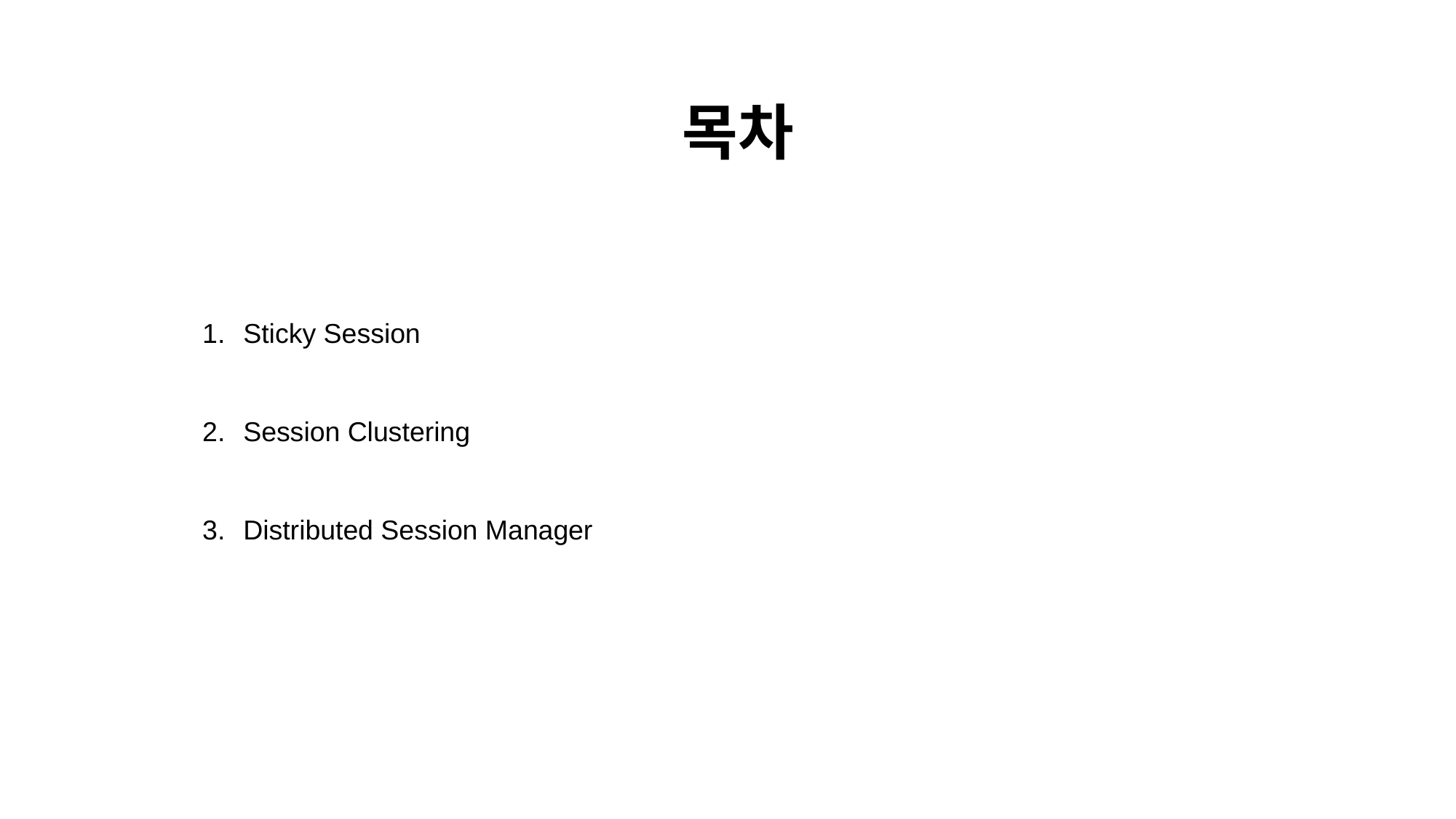

# 목차
Sticky Session

Session Clustering

Distributed Session Manager